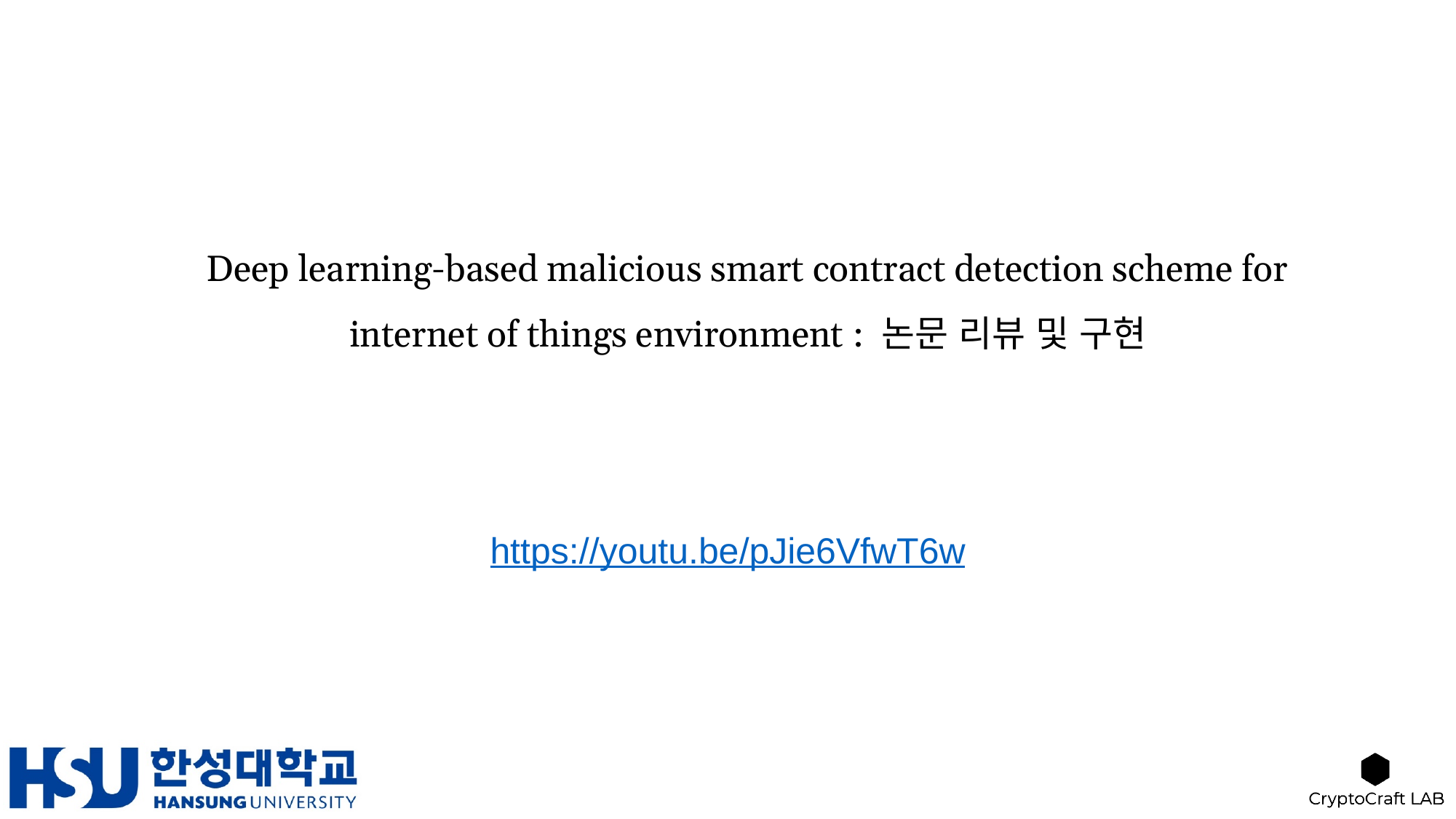

# Deep learning-based malicious smart contract detection scheme for internet of things environment : 논문 리뷰 및 구현
https://youtu.be/pJie6VfwT6w